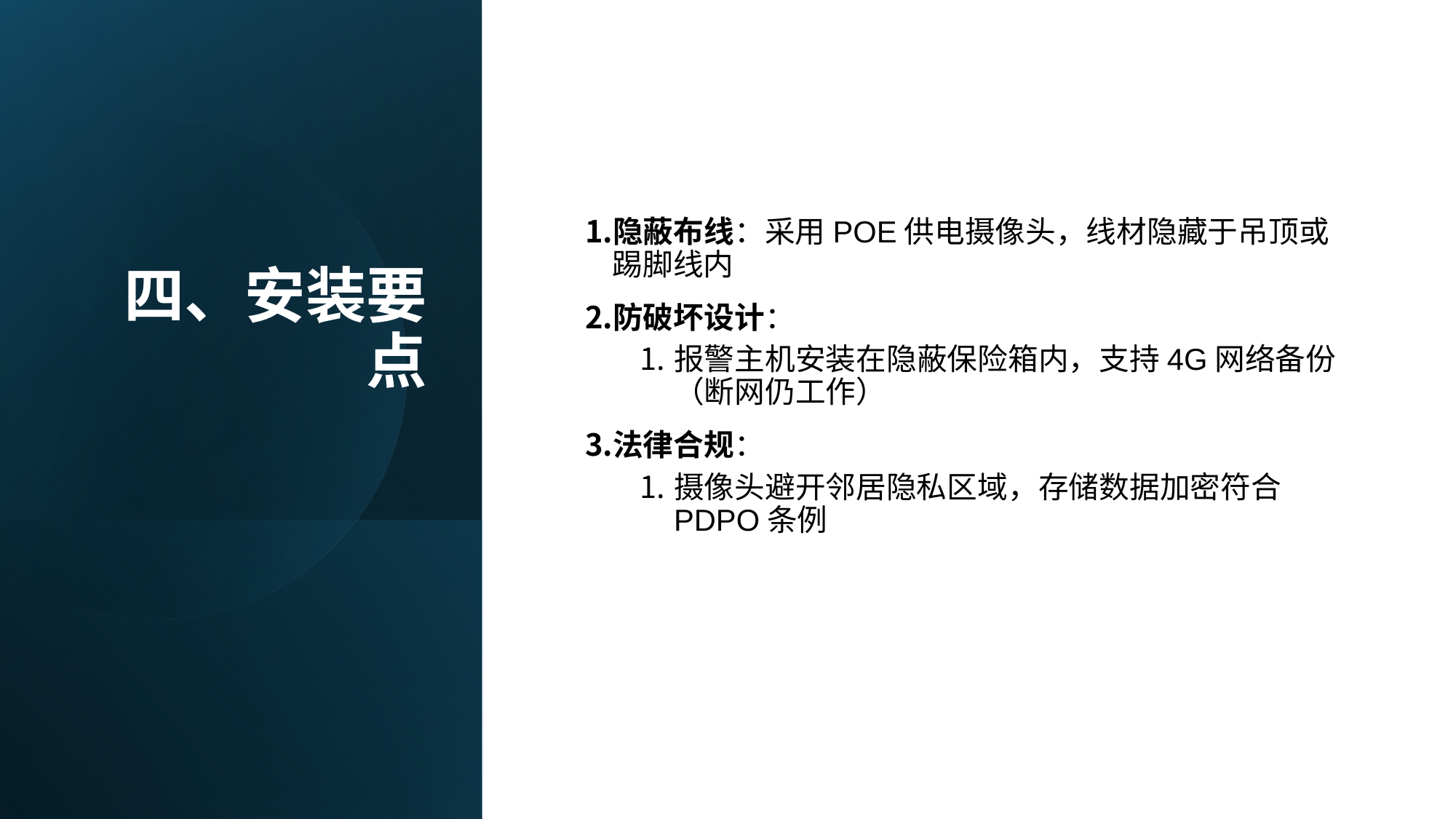

# 四、安装要点
隐蔽布线：采用POE供电摄像头，线材隐藏于吊顶或踢脚线内
防破坏设计：
报警主机安装在隐蔽保险箱内，支持4G网络备份（断网仍工作）
法律合规：
摄像头避开邻居隐私区域，存储数据加密符合PDPO条例